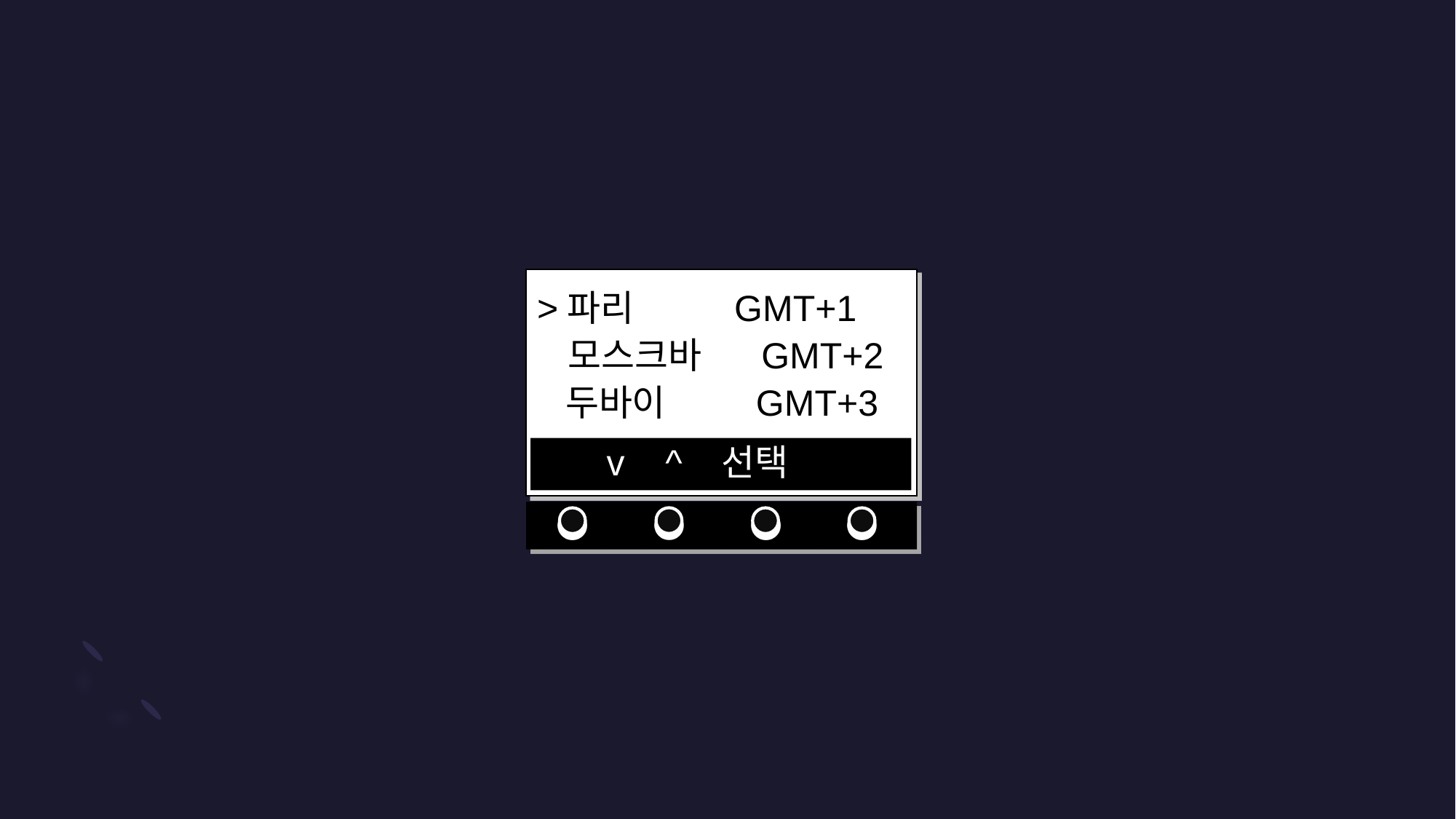

>파리         GMT+1
 모스크바     GMT+2
 두바이       .GMT+3
       v    ^   선택